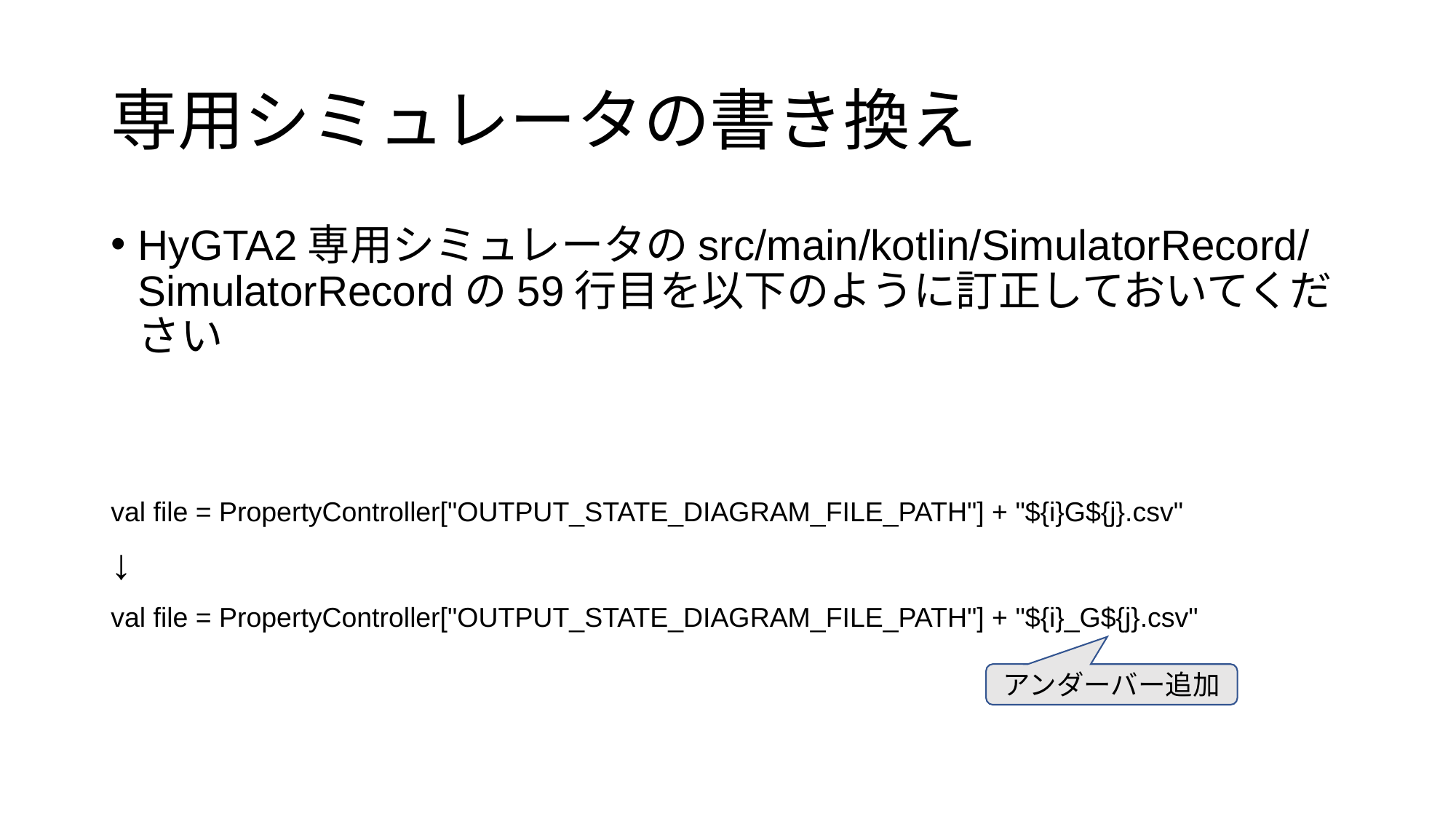

# 専用シミュレータの書き換え
HyGTA2専用シミュレータのsrc/main/kotlin/SimulatorRecord/ SimulatorRecordの59行目を以下のように訂正しておいてください

val file = PropertyController["OUTPUT_STATE_DIAGRAM_FILE_PATH"] + "${i}G${j}.csv"
↓
val file = PropertyController["OUTPUT_STATE_DIAGRAM_FILE_PATH"] + "${i}_G${j}.csv"

アンダーバー追加